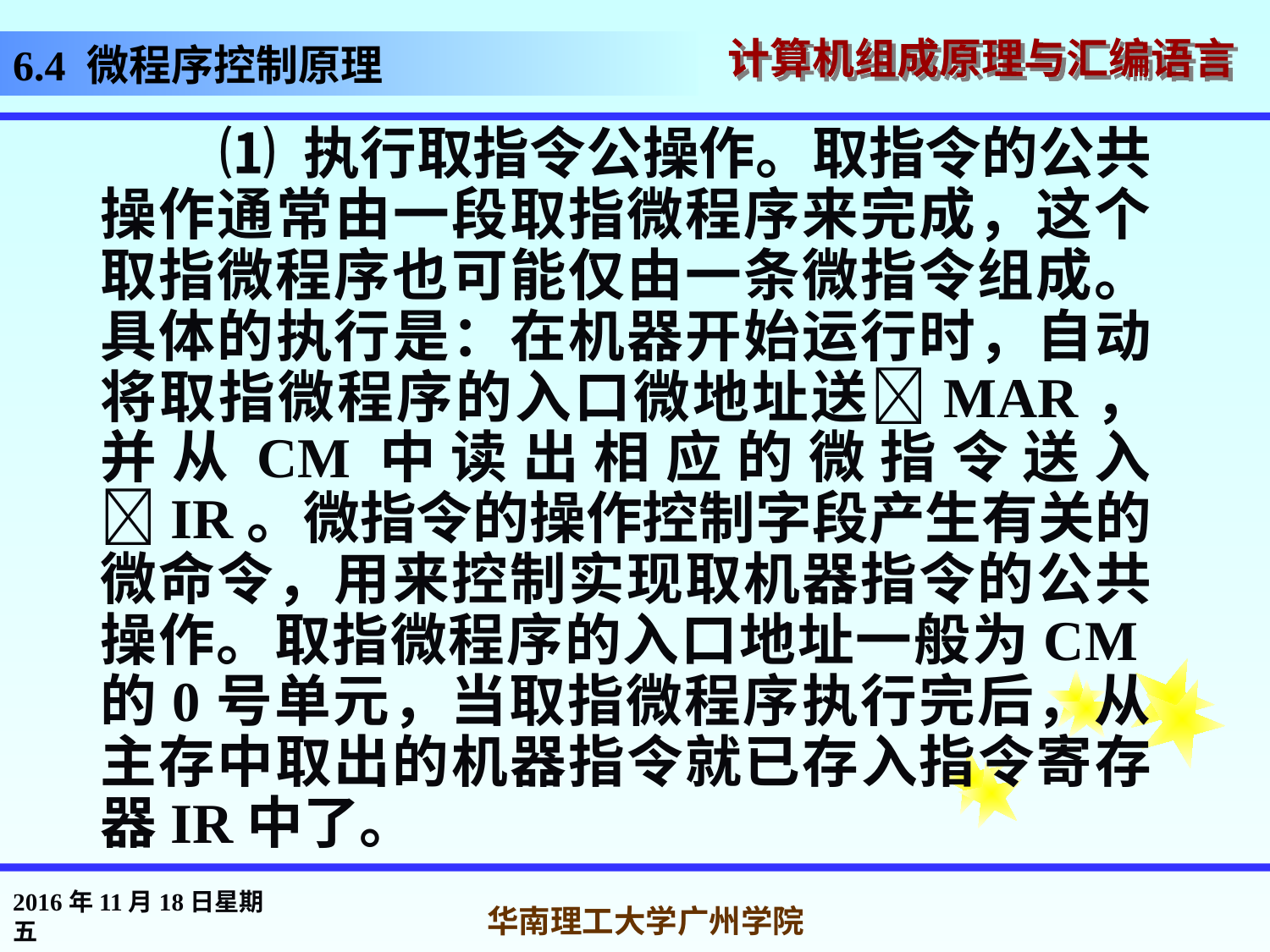

# 6.4 微程序控制原理
             ⑴ 执行取指令公操作。取指令的公共操作通常由一段取指微程序来完成，这个取指微程序也可能仅由一条微指令组成。具体的执行是：在机器开始运行时，自动将取指微程序的入口微地址送μMAR，并从CM中读出相应的微指令送入μIR。微指令的操作控制字段产生有关的微命令，用来控制实现取机器指令的公共操作。取指微程序的入口地址一般为CM的0号单元，当取指微程序执行完后，从主存中取出的机器指令就已存入指令寄存器IR中了。
2016年11月18日星期五
华南理工大学广州学院